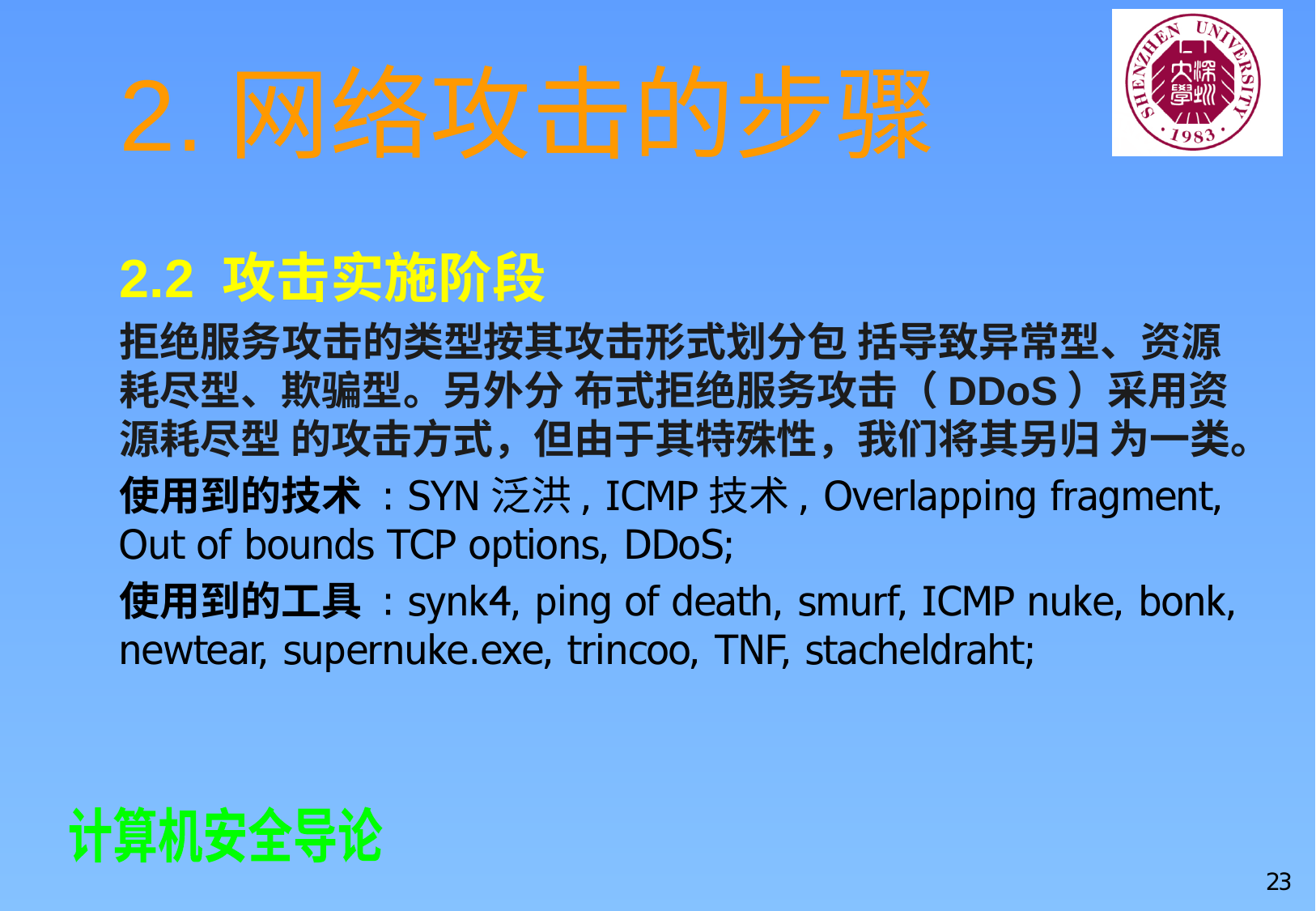

# 2.网络攻击的步骤
2.2 攻击实施阶段
拒绝服务攻击的类型按其攻击形式划分包 括导致异常型、资源耗尽型、欺骗型。另外分 布式拒绝服务攻击（DDoS）采用资源耗尽型 的攻击方式，但由于其特殊性，我们将其另归 为一类。
使用到的技术 : SYN泛洪, ICMP技术, Overlapping fragment, Out of bounds TCP options, DDoS;
使用到的工具 : synk4, ping of death, smurf, ICMP nuke, bonk, newtear, supernuke.exe, trincoo, TNF, stacheldraht;

23